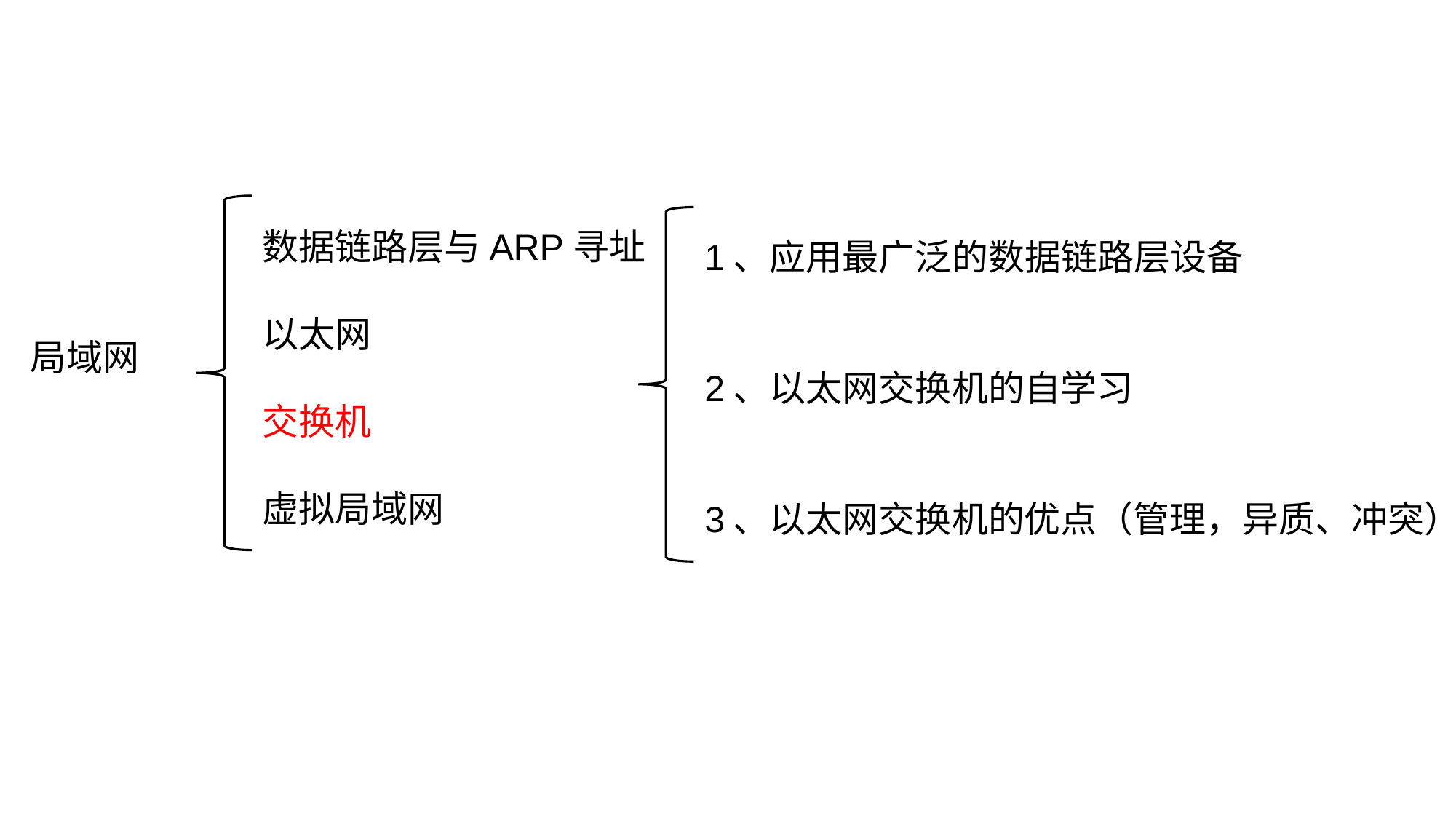

数据链路层与ARP寻址
以太网
交换机
虚拟局域网

1、应用最广泛的数据链路层设备

2、以太网交换机的自学习

3、以太网交换机的优点（管理，异质、冲突）
局域网